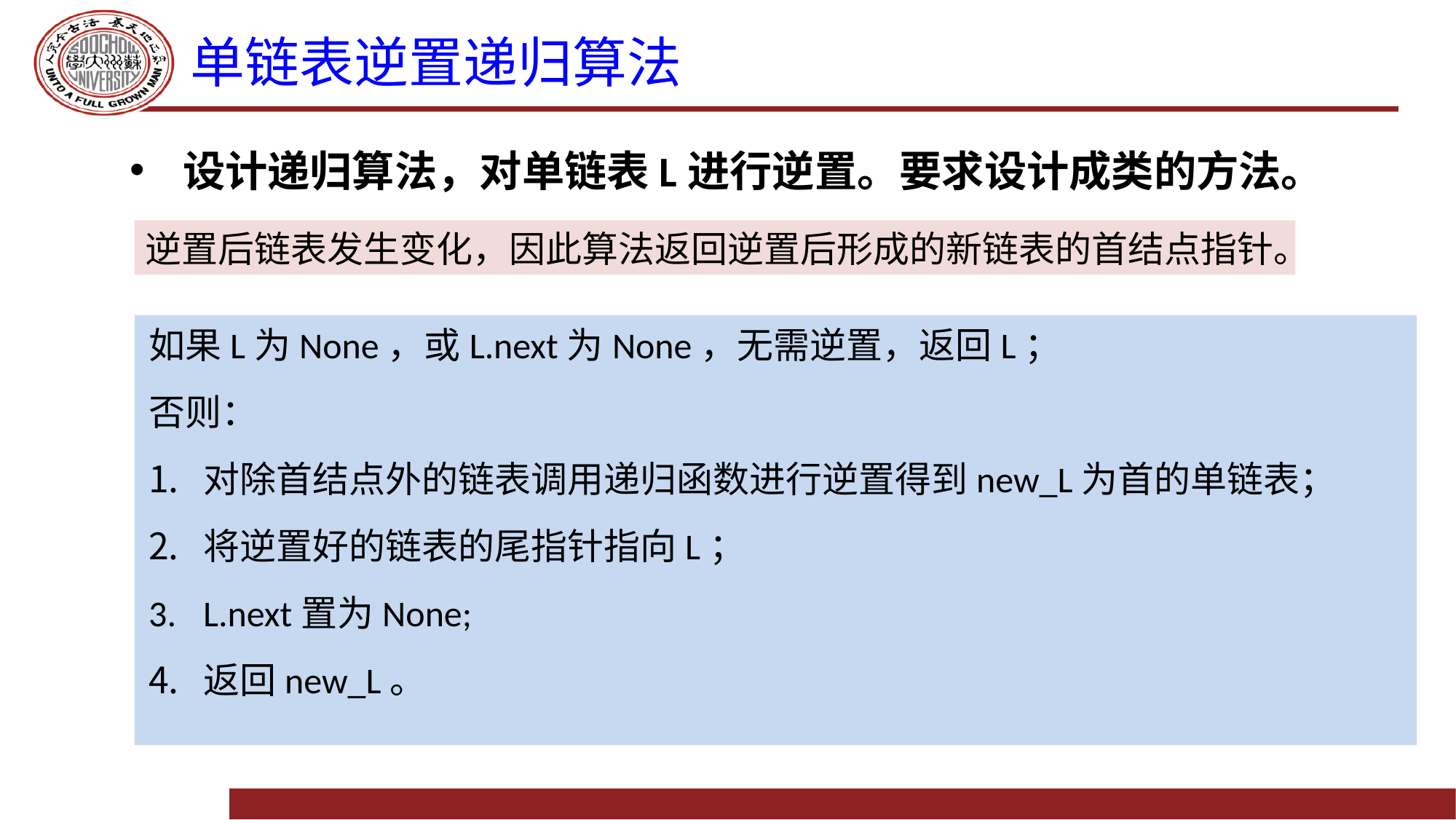

# 单链表逆置递归算法
设计递归算法，对单链表L进行逆置。要求设计成类的方法。
逆置后链表发生变化，因此算法返回逆置后形成的新链表的首结点指针。
如果L为None，或L.next为None，无需逆置，返回L；
否则：
对除首结点外的链表调用递归函数进行逆置得到new_L为首的单链表；
将逆置好的链表的尾指针指向L；
L.next置为None;
返回new_L。